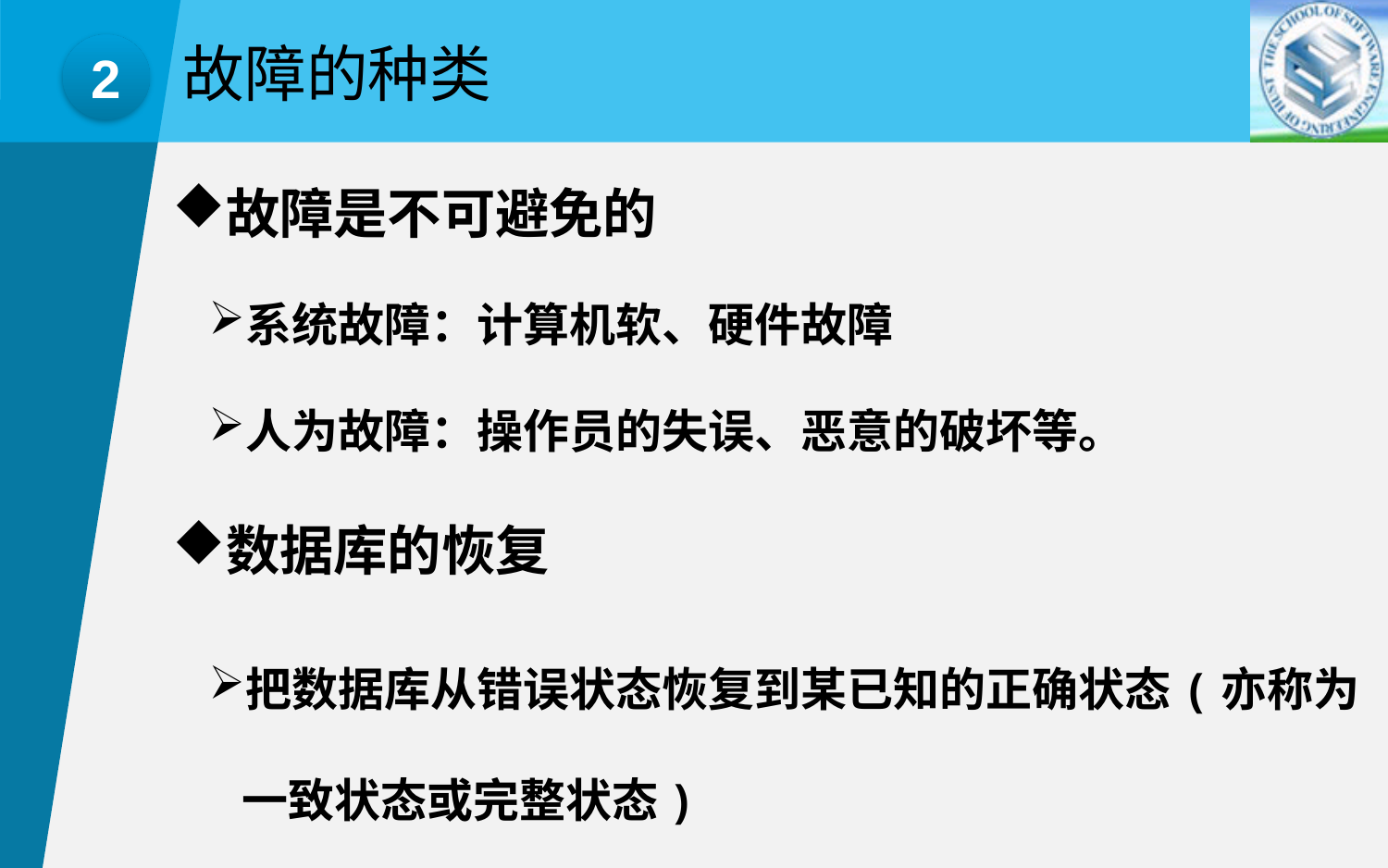

故障的种类
2
故障是不可避免的
系统故障：计算机软、硬件故障
人为故障：操作员的失误、恶意的破坏等。
数据库的恢复
把数据库从错误状态恢复到某已知的正确状态(亦称为一致状态或完整状态)